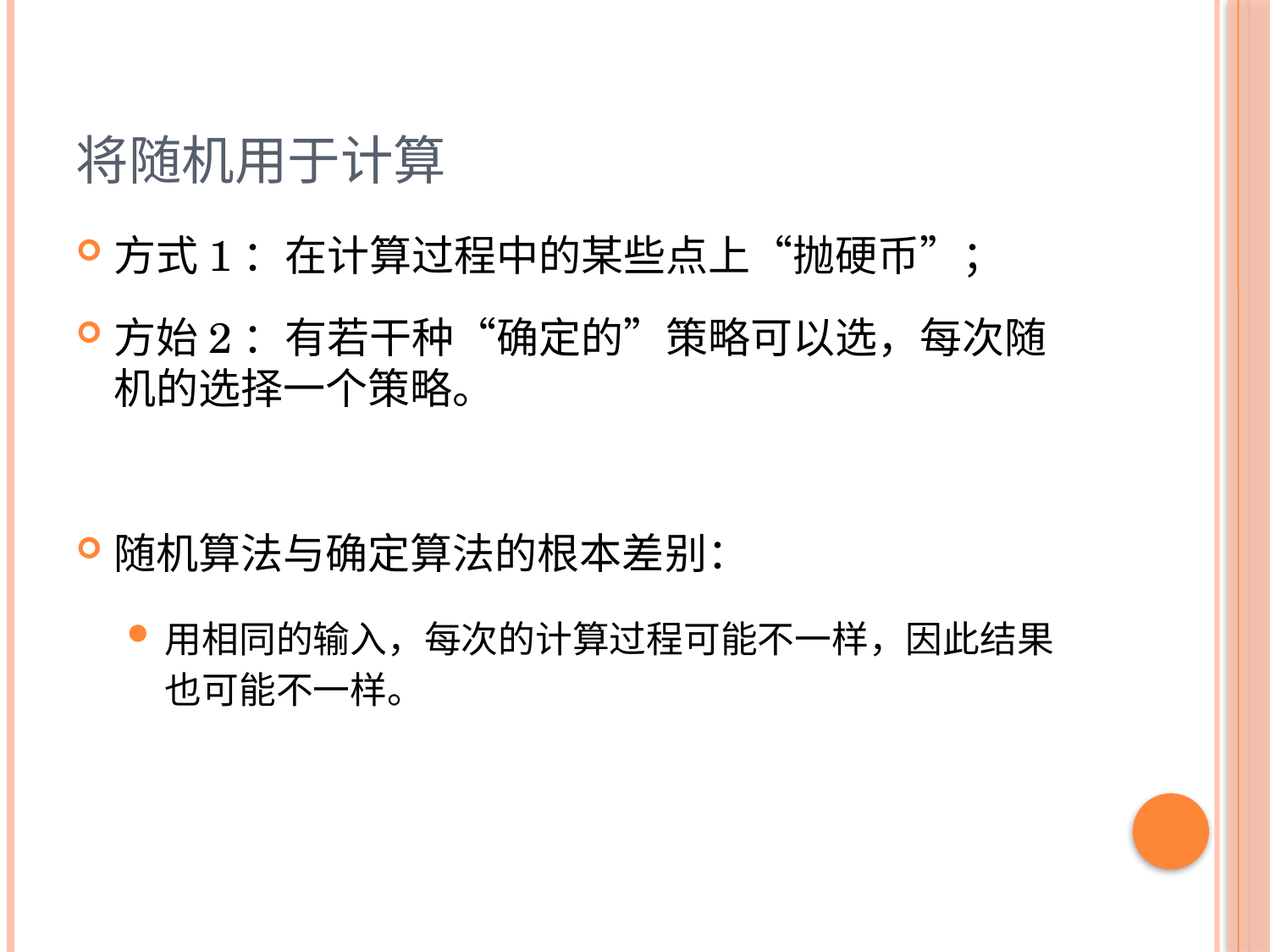

# 将随机用于计算
方式1：在计算过程中的某些点上“抛硬币”；
方始2：有若干种“确定的”策略可以选，每次随机的选择一个策略。

随机算法与确定算法的根本差别：
用相同的输入，每次的计算过程可能不一样，因此结果也可能不一样。